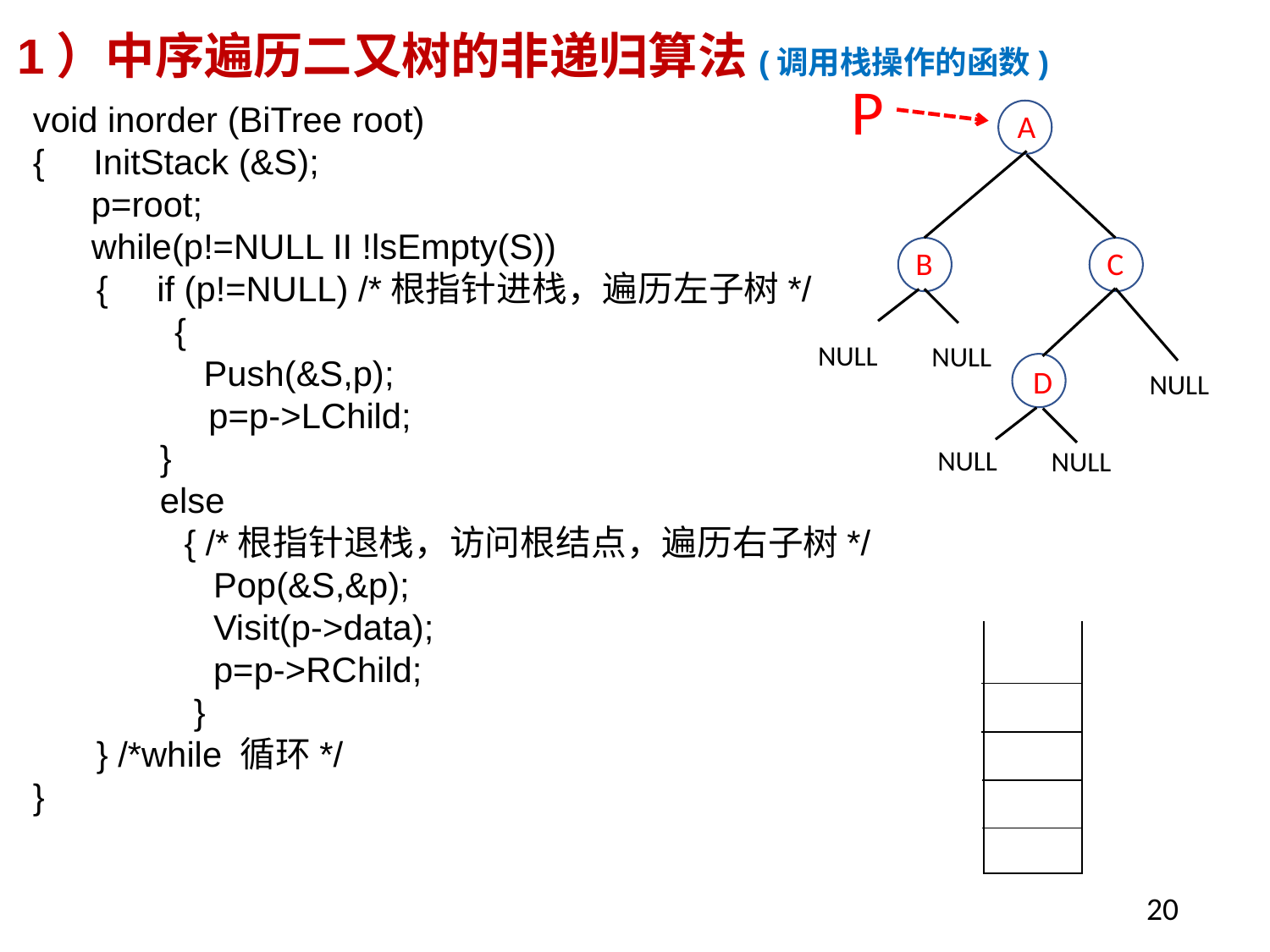

1）中序遍历二又树的非递归算法(调用栈操作的函数)
P
void inorder (BiTree root)
{     InitStack (&S);
      p=root;
      while(p!=NULL II !lsEmpty(S))
{     if (p!=NULL) /*根指针进栈，遍历左子树*/
        {
           Push(&S,p);
     p=p->LChild;
}
else
         { /*根指针退栈，访问根结点，遍历右子树*/
            Pop(&S,&p);
            Visit(p->data);
            p=p->RChild;
          }
} /*while 循环*/
}

A

B

C
NULL
NULL

D
NULL
NULL
NULL
|  |
| --- |
20